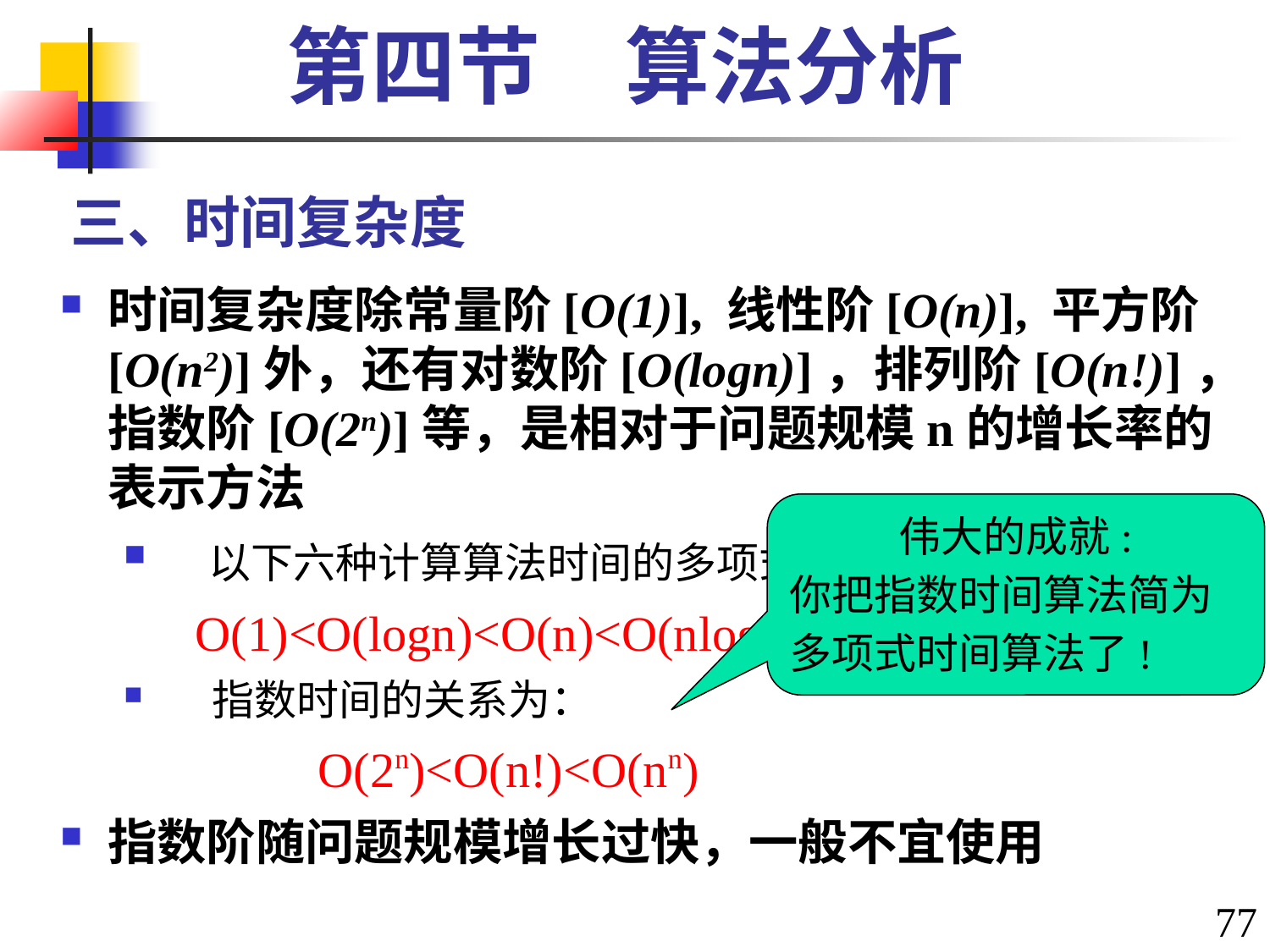

第四节　算法分析
三、时间复杂度
时间复杂度除常量阶[O(1)], 线性阶[O(n)], 平方阶[O(n2)]外，还有对数阶[O(logn)]，排列阶[O(n!)]，指数阶[O(2n)]等，是相对于问题规模n的增长率的表示方法
   以下六种计算算法时间的多项式是最常用的。其关系为：
           O(1)<O(logn)<O(n)<O(nlogn)<O(n2)<O(n3)
    指数时间的关系为：
                     O(2n)<O(n!)<O(nn)
指数阶随问题规模增长过快，一般不宜使用
伟大的成就:
你把指数时间算法简为多项式时间算法了!

77